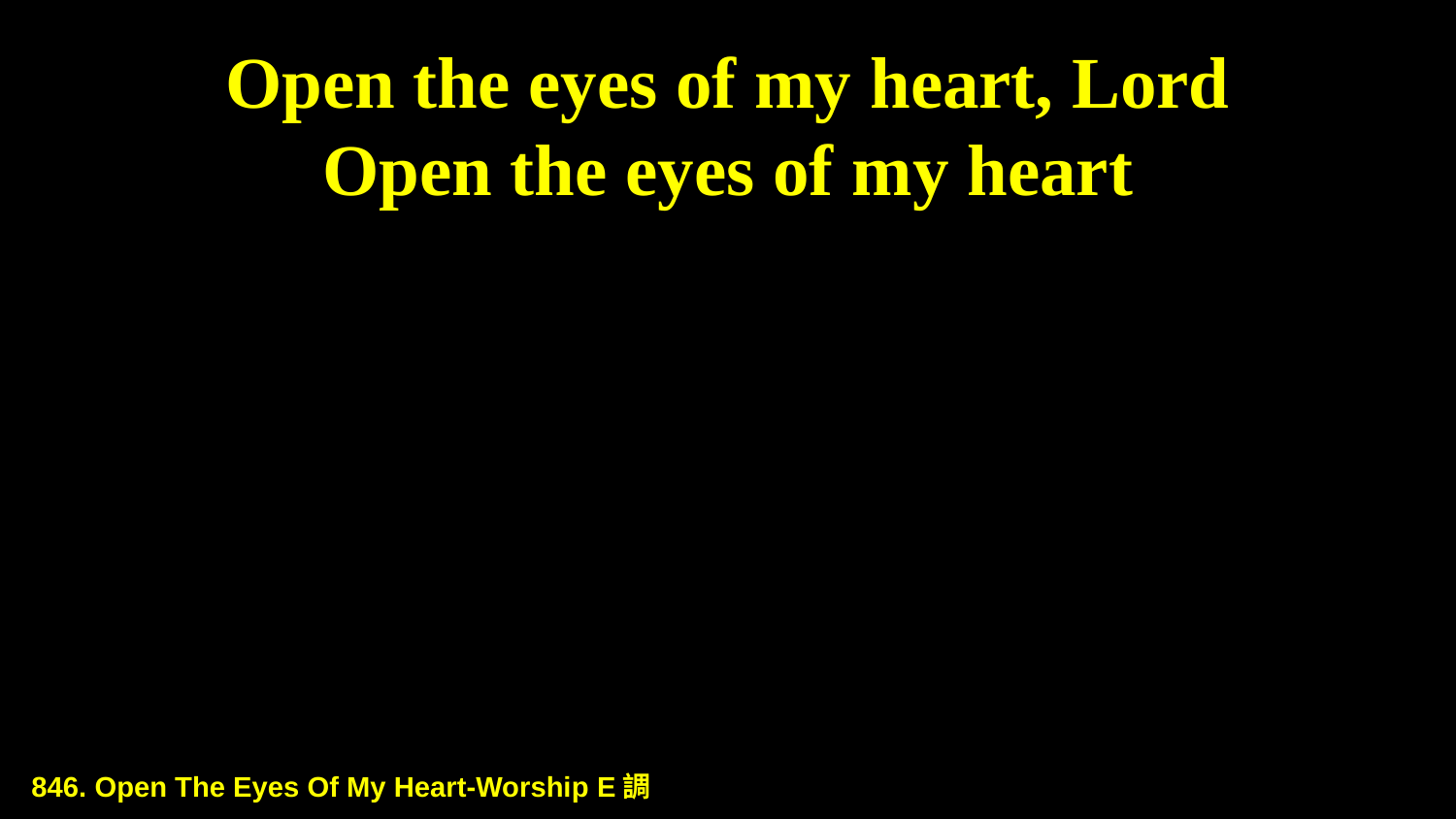

# Open the eyes of my heart, Lord Open the eyes of my heart
846. Open The Eyes Of My Heart-Worship E調